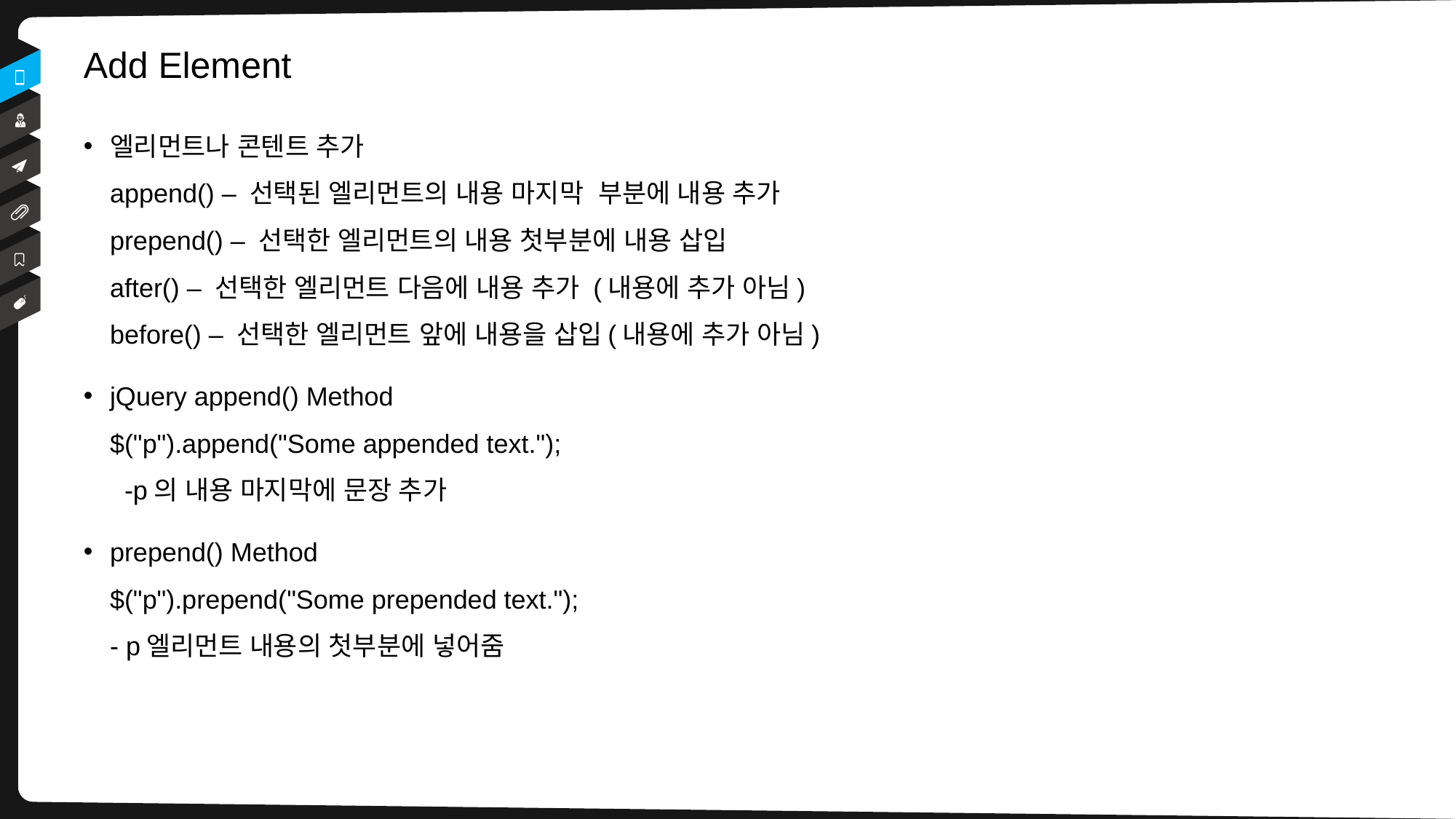

# Add Element
엘리먼트나 콘텐트 추가
append() – 선택된 엘리먼트의 내용 마지막  부분에 내용 추가
prepend() – 선택한 엘리먼트의 내용 첫부분에 내용 삽입
after() – 선택한 엘리먼트 다음에 내용 추가 (내용에 추가 아님)
before() – 선택한 엘리먼트 앞에 내용을 삽입(내용에 추가 아님)
jQuery append() Method
$("p").append("Some appended text.");
  -p의 내용 마지막에 문장 추가
prepend() Method
$("p").prepend("Some prepended text.");
- p엘리먼트 내용의 첫부분에 넣어줌